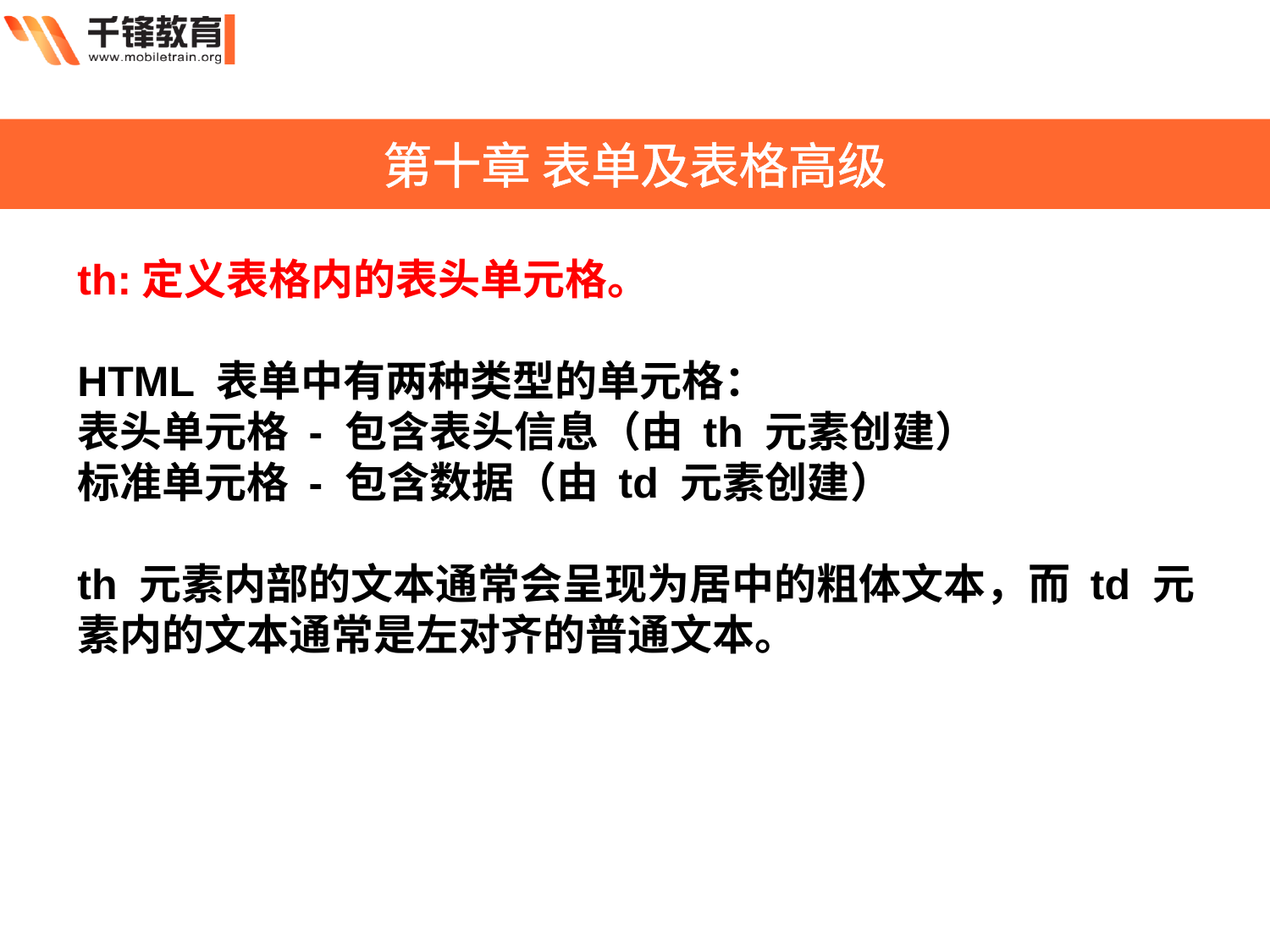

第十章 表单及表格高级
th:定义表格内的表头单元格。

HTML 表单中有两种类型的单元格：
表头单元格 - 包含表头信息（由 th 元素创建）
标准单元格 - 包含数据（由 td 元素创建）

th 元素内部的文本通常会呈现为居中的粗体文本，而 td 元素内的文本通常是左对齐的普通文本。